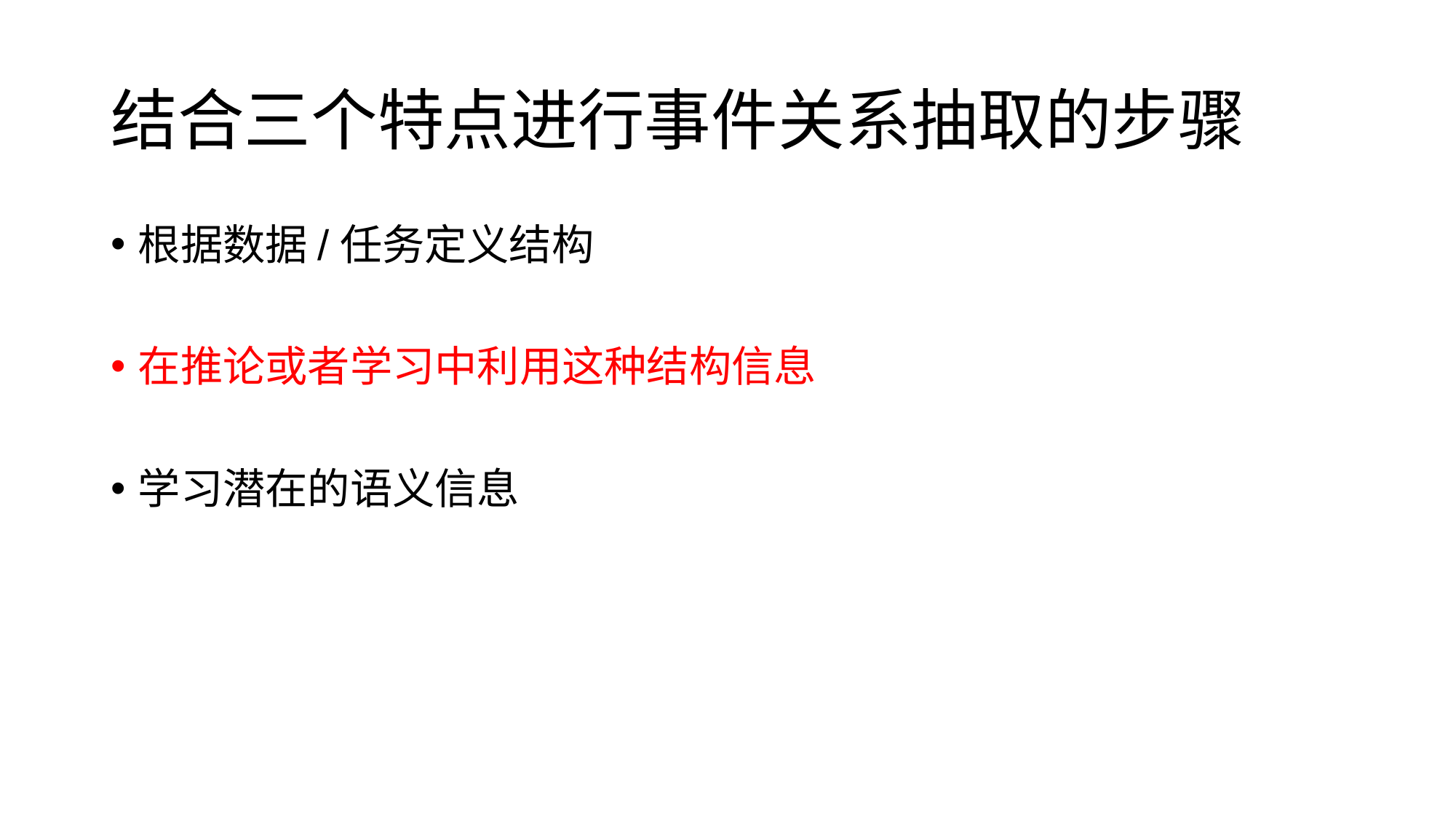

# 结合三个特点进行事件关系抽取的步骤
根据数据/任务定义结构

在推论或者学习中利用这种结构信息

学习潜在的语义信息